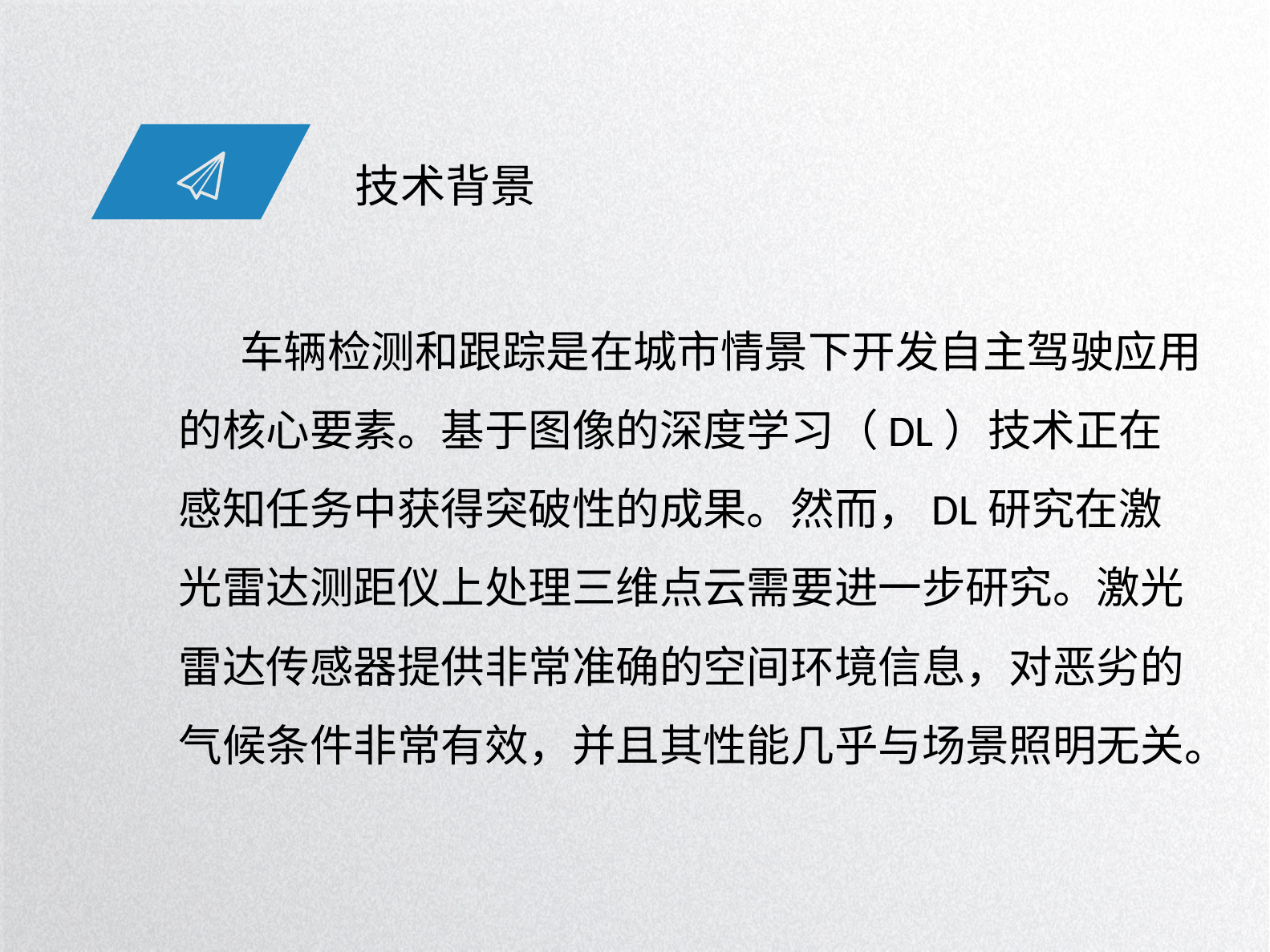

技术背景
# 车辆检测和跟踪是在城市情景下开发自主驾驶应用的核心要素。基于图像的深度学习（DL）技术正在感知任务中获得突破性的成果。然而，DL研究在激光雷达测距仪上处理三维点云需要进一步研究。激光雷达传感器提供非常准确的空间环境信息，对恶劣的气候条件非常有效，并且其性能几乎与场景照明无关。